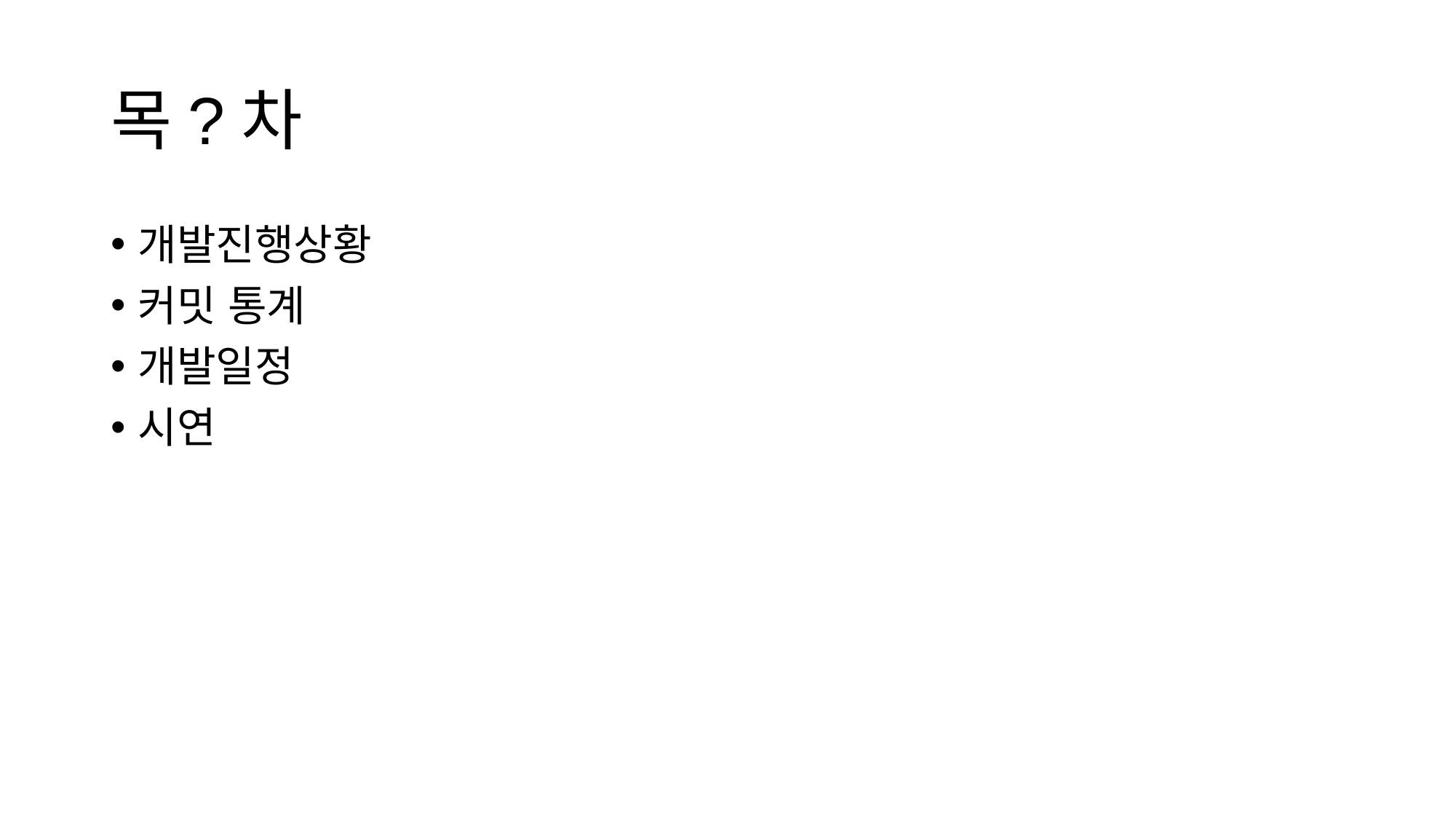

# 목?차
개발진행상황
커밋 통계
개발일정
시연